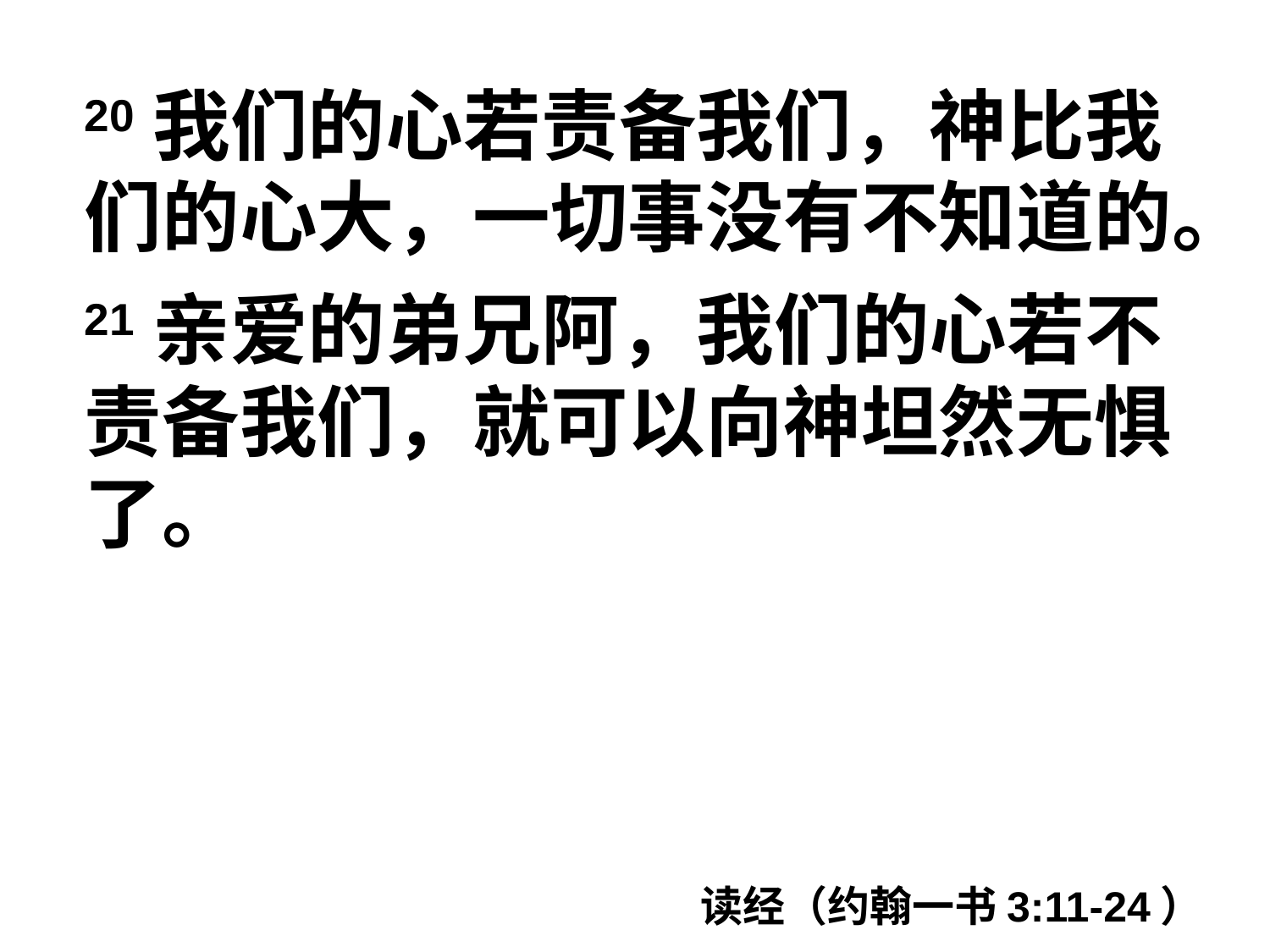

20我们的心若责备我们，神比我们的心大，一切事没有不知道的。
21亲爱的弟兄阿，我们的心若不责备我们，就可以向神坦然无惧了。
读经（约翰一书3:11-24）